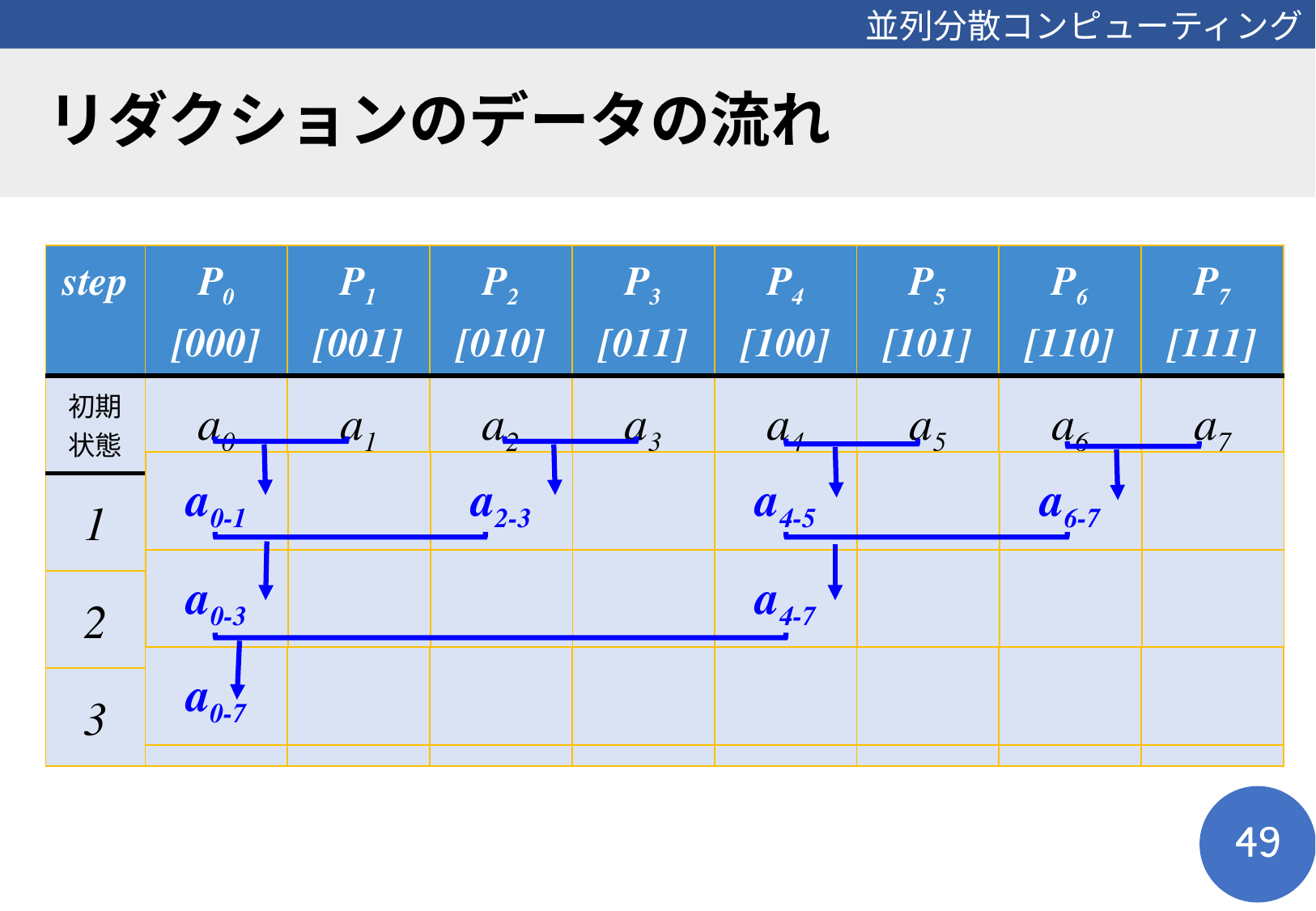

# リダクションのデータの流れ
| step | P0 [000] | P1 [001] | P2 [010] | P3 [011] | P4 [100] | P5 [101] | P6 [110] | P7 [111] |
| --- | --- | --- | --- | --- | --- | --- | --- | --- |
| 初期 状態 | a0 | a1 | a2 | a3 | a4 | a5 | a6 | a7 |
| 1 |  |  |  |  |  |  |  |  |
| 2 |  |  |  |  |  |  |  |  |
| 3 |  |  |  |  |  |  |  |  |

| a0-1 |  | a2-3 |  | a4-5 |  | a6-7 |  |
| --- | --- | --- | --- | --- | --- | --- | --- |

| a0-3 |  |  |  | a4-7 |  |  |  |
| --- | --- | --- | --- | --- | --- | --- | --- |

| a0-7 |  |  |  |  |  |  |  |
| --- | --- | --- | --- | --- | --- | --- | --- |
49